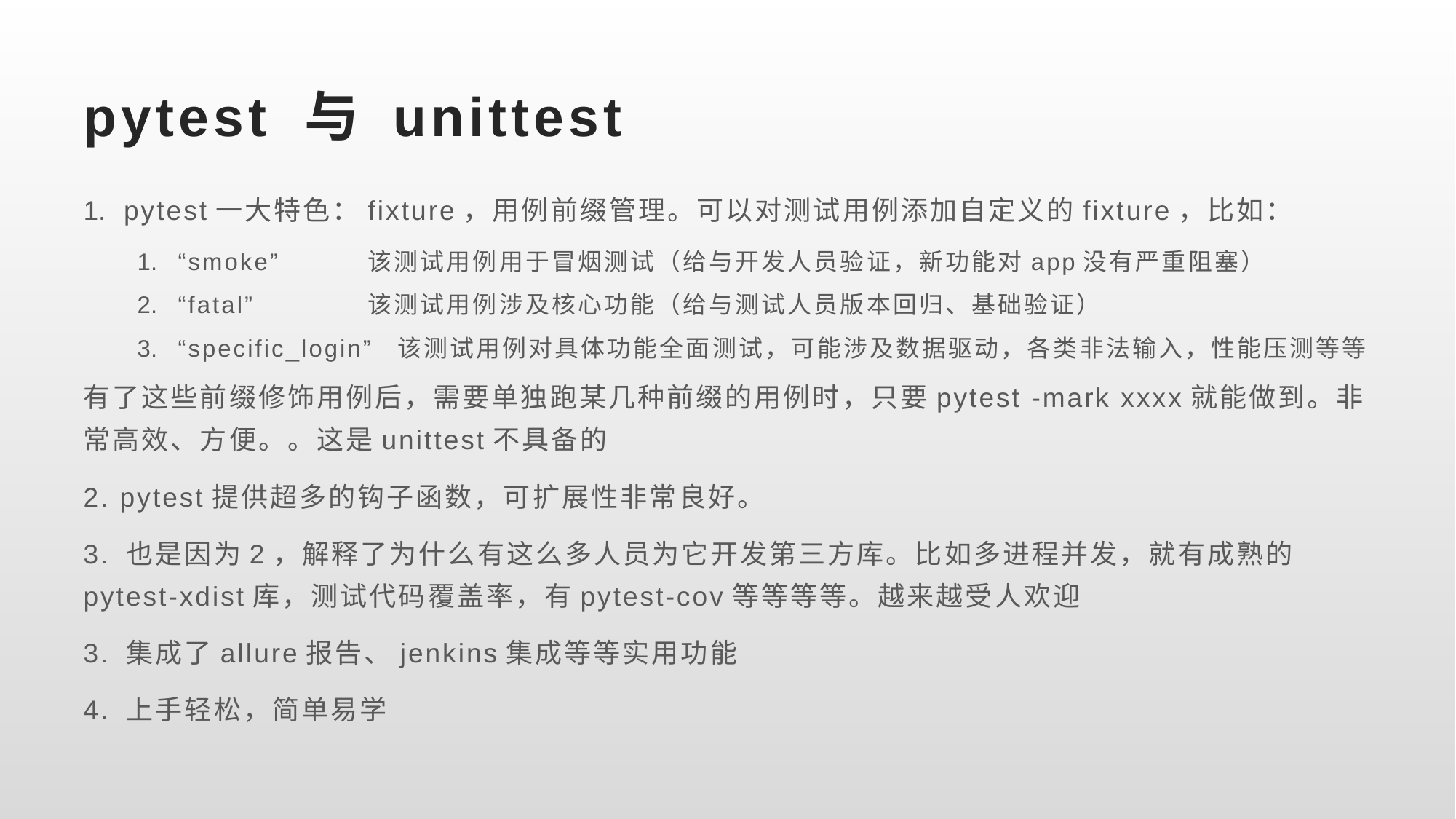

# pytest 与 unittest
pytest一大特色：fixture，用例前缀管理。可以对测试用例添加自定义的fixture，比如：
“smoke”	该测试用例用于冒烟测试（给与开发人员验证，新功能对app没有严重阻塞）
“fatal”		该测试用例涉及核心功能（给与测试人员版本回归、基础验证）
“specific_login”  该测试用例对具体功能全面测试，可能涉及数据驱动，各类非法输入，性能压测等等
有了这些前缀修饰用例后，需要单独跑某几种前缀的用例时，只要pytest -mark xxxx就能做到。非常高效、方便。。这是unittest不具备的
2. pytest提供超多的钩子函数，可扩展性非常良好。
3. 也是因为2，解释了为什么有这么多人员为它开发第三方库。比如多进程并发，就有成熟的pytest-xdist库，测试代码覆盖率，有pytest-cov等等等等。越来越受人欢迎
3. 集成了allure报告、jenkins集成等等实用功能
4. 上手轻松，简单易学